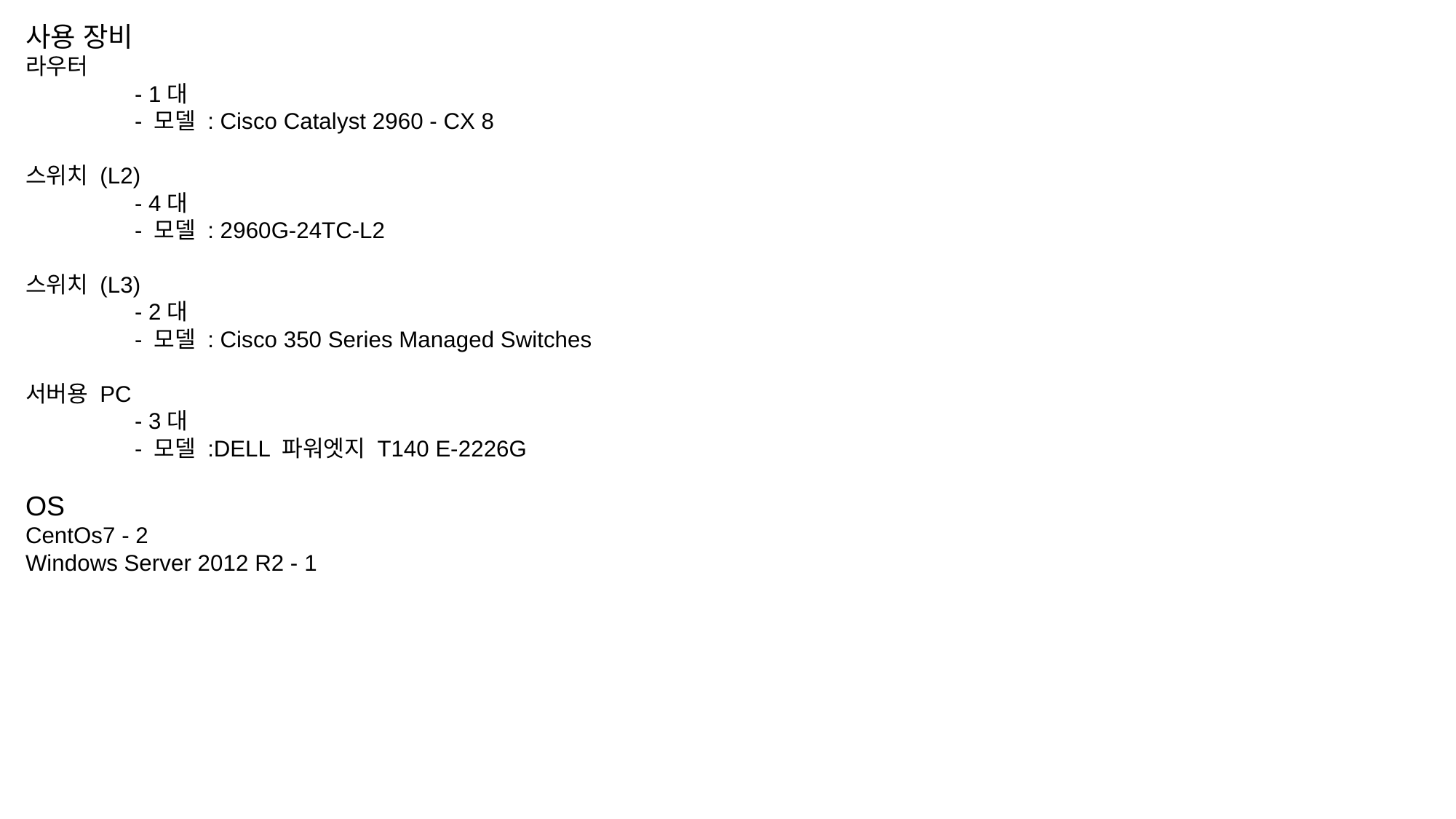

사용 장비
라우터
	- 1대
	- 모델 : Cisco Catalyst 2960 - CX 8

스위치 (L2)
	- 4대
	- 모델 : 2960G-24TC-L2

스위치 (L3)
	- 2대
	- 모델 : Cisco 350 Series Managed Switches

서버용 PC
	- 3대
	- 모델 :DELL 파워엣지 T140 E-2226G

OS
CentOs7 - 2
Windows Server 2012 R2 - 1